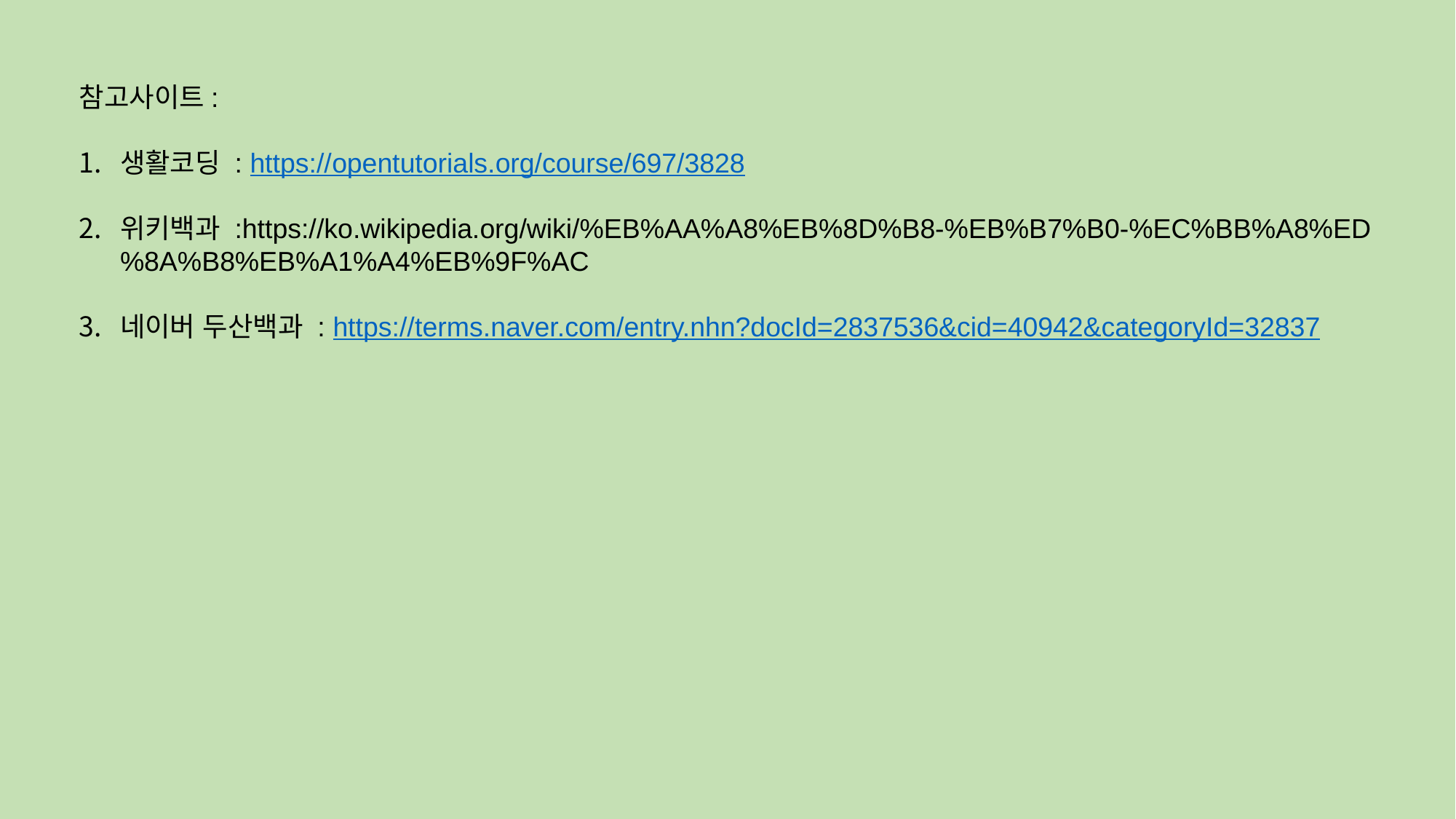

참고사이트:

생활코딩 : https://opentutorials.org/course/697/3828

위키백과 :https://ko.wikipedia.org/wiki/%EB%AA%A8%EB%8D%B8-%EB%B7%B0-%EC%BB%A8%ED%8A%B8%EB%A1%A4%EB%9F%AC

네이버 두산백과 : https://terms.naver.com/entry.nhn?docId=2837536&cid=40942&categoryId=32837